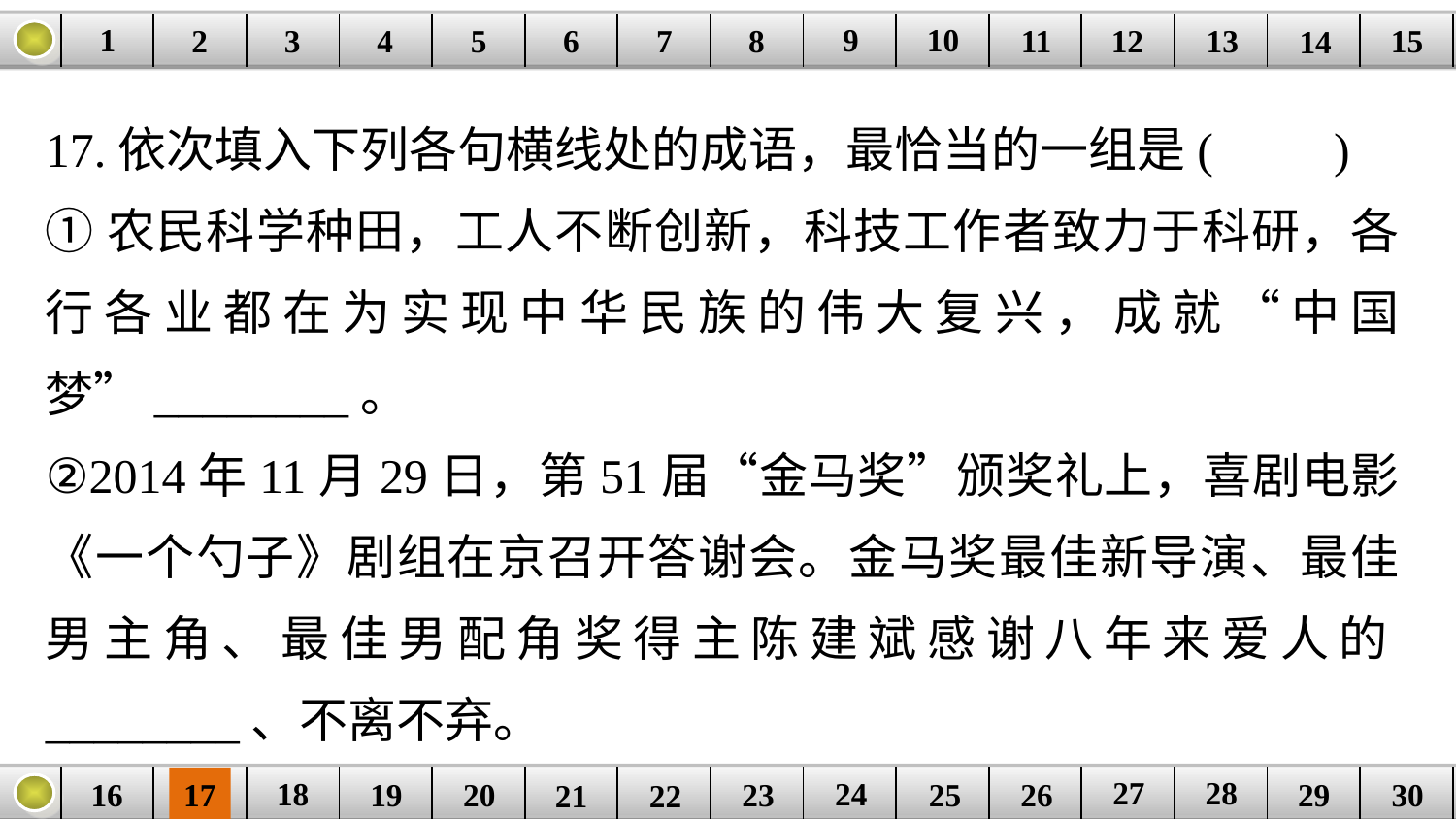

9
10
1
3
4
5
6
8
11
2
12
15
|  |  |  |  |  |  |  |  |  |  |  |  |  |  |  |
| --- | --- | --- | --- | --- | --- | --- | --- | --- | --- | --- | --- | --- | --- | --- |
7
13
14

17.依次填入下列各句横线处的成语，最恰当的一组是(　　)
①农民科学种田，工人不断创新，科技工作者致力于科研，各行各业都在为实现中华民族的伟大复兴，成就“中国梦”________。
②2014年11月29日，第51届“金马奖”颁奖礼上，喜剧电影《一个勺子》剧组在京召开答谢会。金马奖最佳新导演、最佳男主角、最佳男配角奖得主陈建斌感谢八年来爱人的________、不离不弃。

27
28
18
24
16
25
26
30
|  |  |  |  |  |  |  |  |  |  |  |  |  |  |  |
| --- | --- | --- | --- | --- | --- | --- | --- | --- | --- | --- | --- | --- | --- | --- |
23
17
19
20
29
21
22